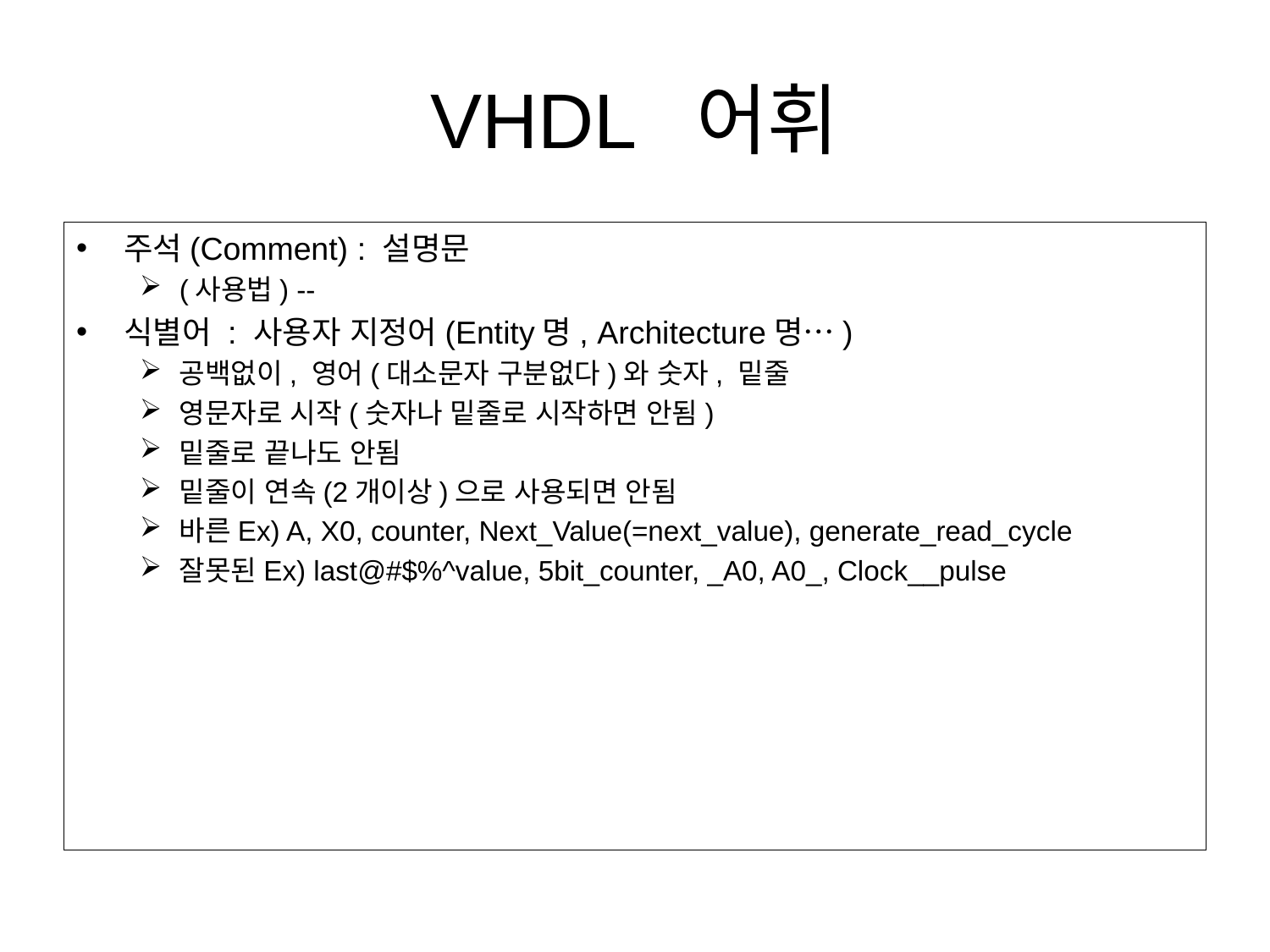

# VHDL  어휘
주석(Comment) : 설명문
(사용법) --
식별어 : 사용자 지정어(Entity명, Architecture명…)
공백없이, 영어(대소문자 구분없다)와 숫자, 밑줄
영문자로 시작(숫자나 밑줄로 시작하면 안됨)
밑줄로 끝나도 안됨
밑줄이 연속(2개이상)으로 사용되면 안됨
바른Ex) A, X0, counter, Next_Value(=next_value), generate_read_cycle
잘못된Ex) last@#$%^value, 5bit_counter, _A0, A0_, Clock__pulse